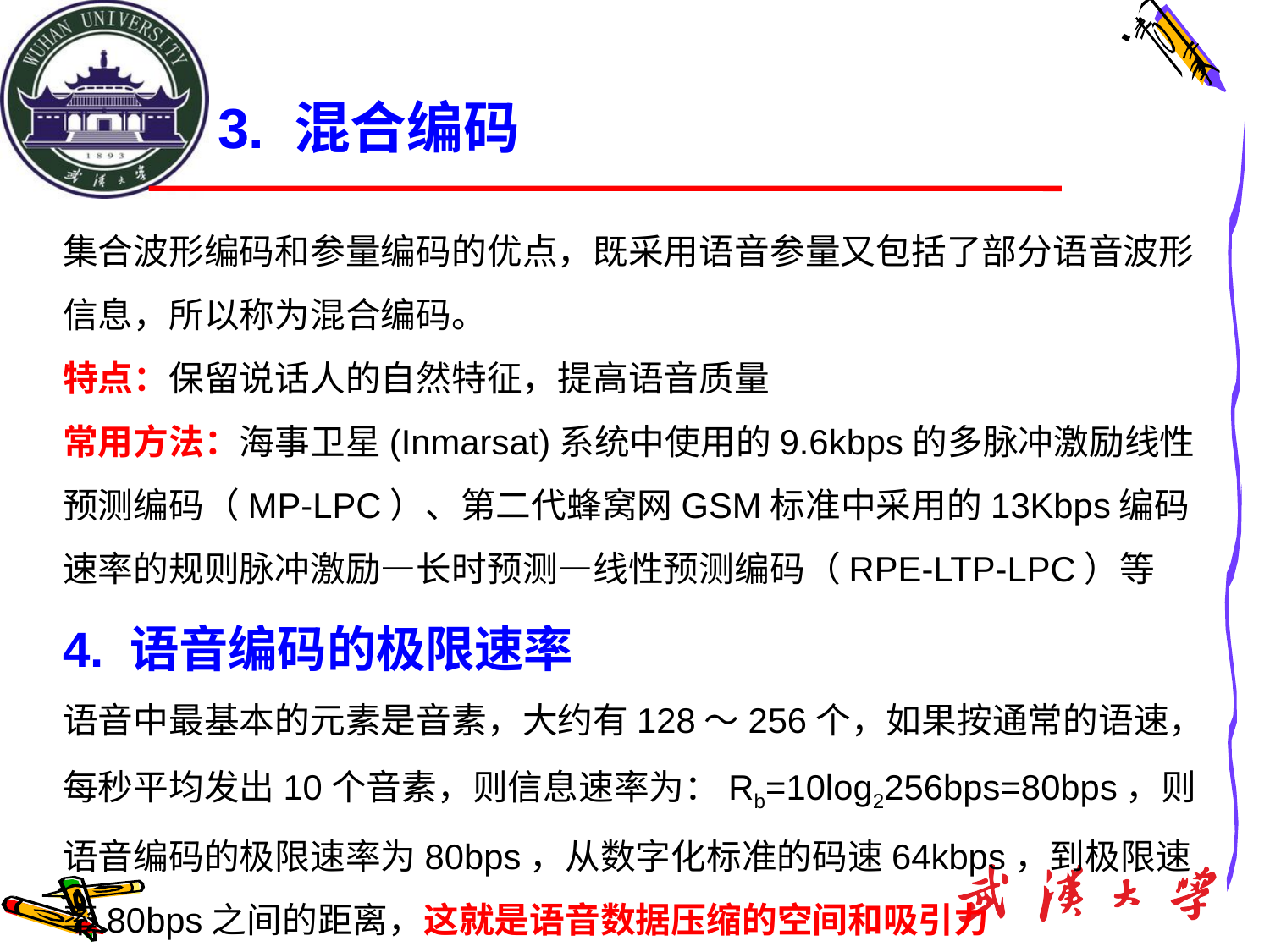

# 3. 混合编码
集合波形编码和参量编码的优点，既采用语音参量又包括了部分语音波形信息，所以称为混合编码。
特点：保留说话人的自然特征，提高语音质量
常用方法：海事卫星(Inmarsat)系统中使用的9.6kbps的多脉冲激励线性预测编码（MP-LPC）、第二代蜂窝网GSM标准中采用的13Kbps编码速率的规则脉冲激励—长时预测—线性预测编码（RPE-LTP-LPC）等
4. 语音编码的极限速率
语音中最基本的元素是音素，大约有128～256个，如果按通常的语速，每秒平均发出10个音素，则信息速率为：Rb=10log2256bps=80bps，则语音编码的极限速率为80bps，从数字化标准的码速64kbps，到极限速率80bps之间的距离，这就是语音数据压缩的空间和吸引力